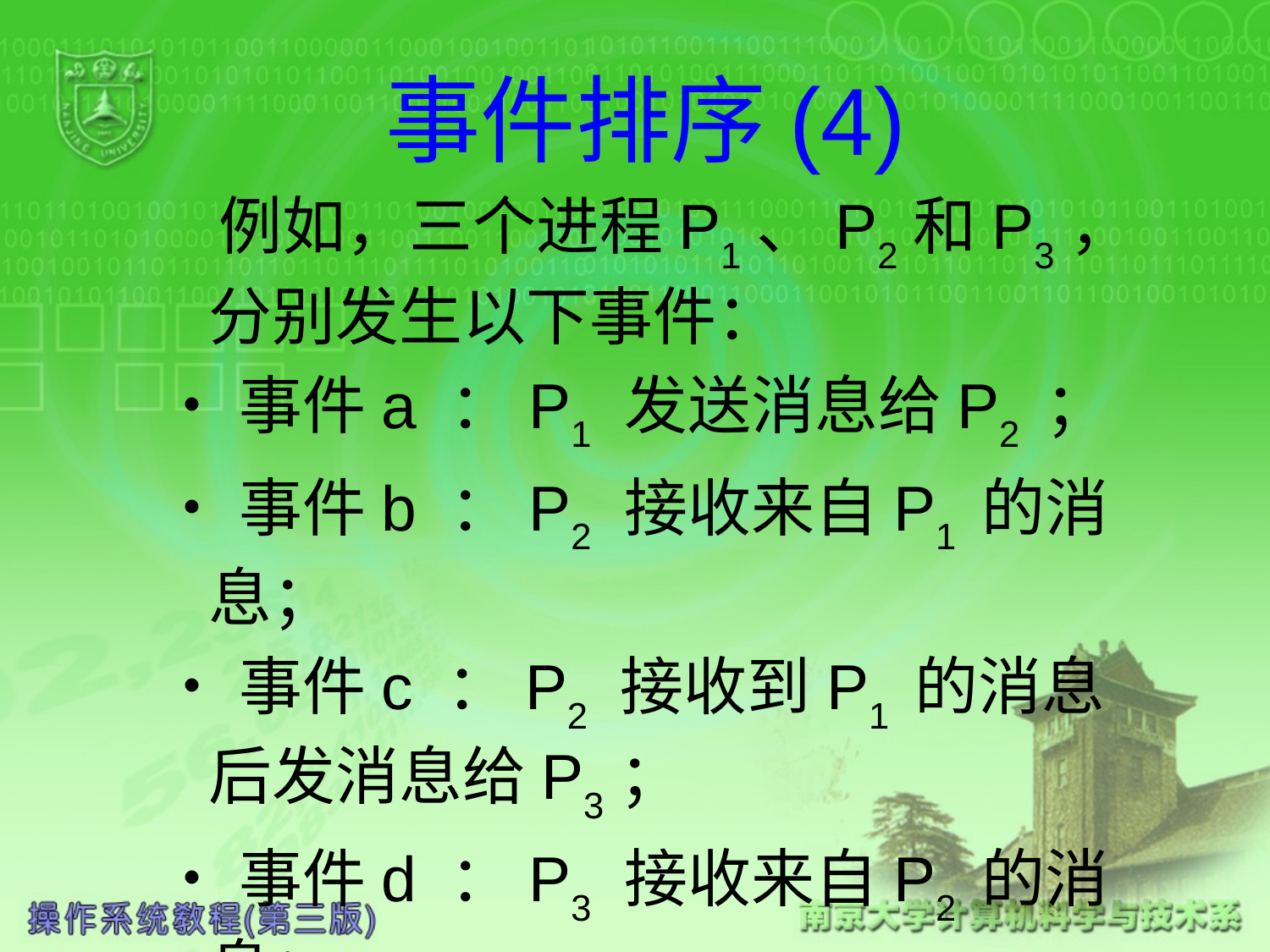

# 事件排序(4)
   例如，三个进程P1、P2和P3，分别发生以下事件：
•事件a ：P1 发送消息给P2 ；
•事件b ：P2 接收来自P1 的消息；
•事件c ：P2 接收到P1 的消息后发消息给P3；
•事件d ：P3 接收来自P2 的消息；